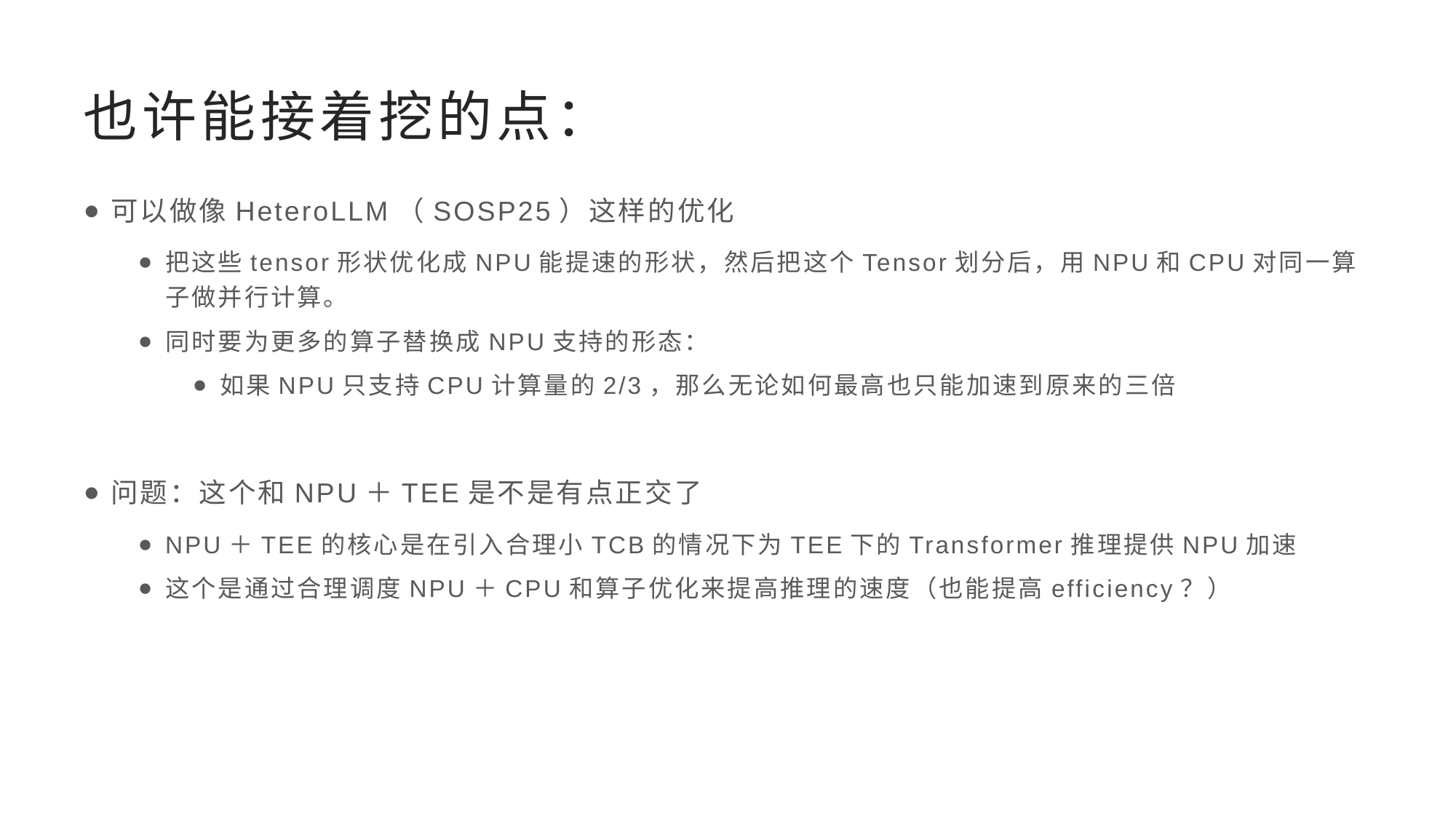

# 也许能接着挖的点：
可以做像HeteroLLM（SOSP25）这样的优化
把这些tensor形状优化成NPU能提速的形状，然后把这个Tensor划分后，用NPU和CPU对同一算子做并行计算。
同时要为更多的算子替换成NPU支持的形态：
如果NPU只支持CPU计算量的2/3，那么无论如何最高也只能加速到原来的三倍

问题：这个和NPU＋TEE是不是有点正交了
NPU＋TEE的核心是在引入合理小TCB的情况下为TEE下的Transformer推理提供NPU加速
这个是通过合理调度NPU＋CPU和算子优化来提高推理的速度（也能提高efficiency？）